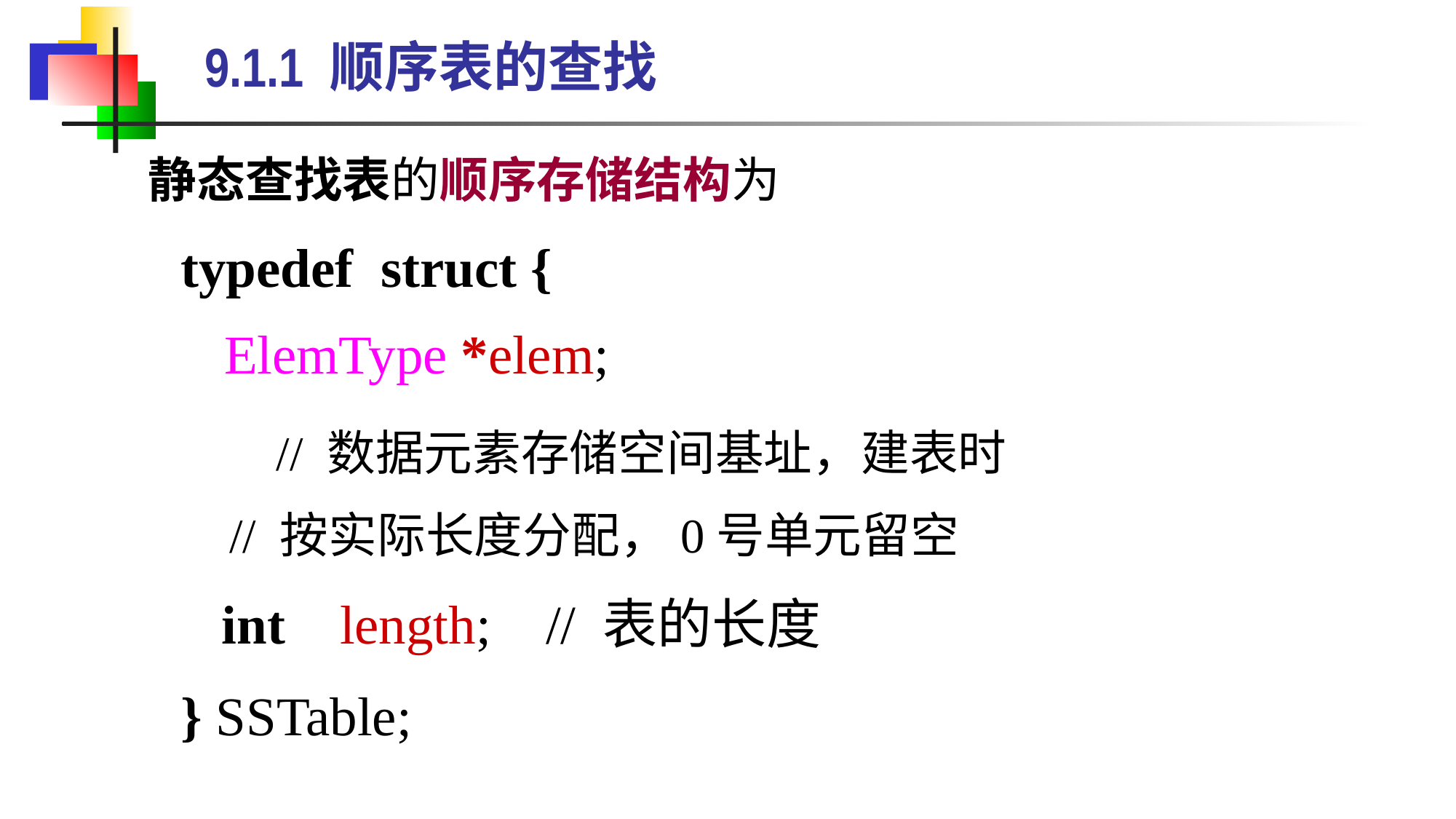

9.1.1 顺序表的查找
静态查找表的顺序存储结构为
typedef  struct {

       // 数据元素存储空间基址，建表时
    // 按实际长度分配，0号单元留空
   int    length;    // 表的长度
} SSTable;
ElemType *elem;